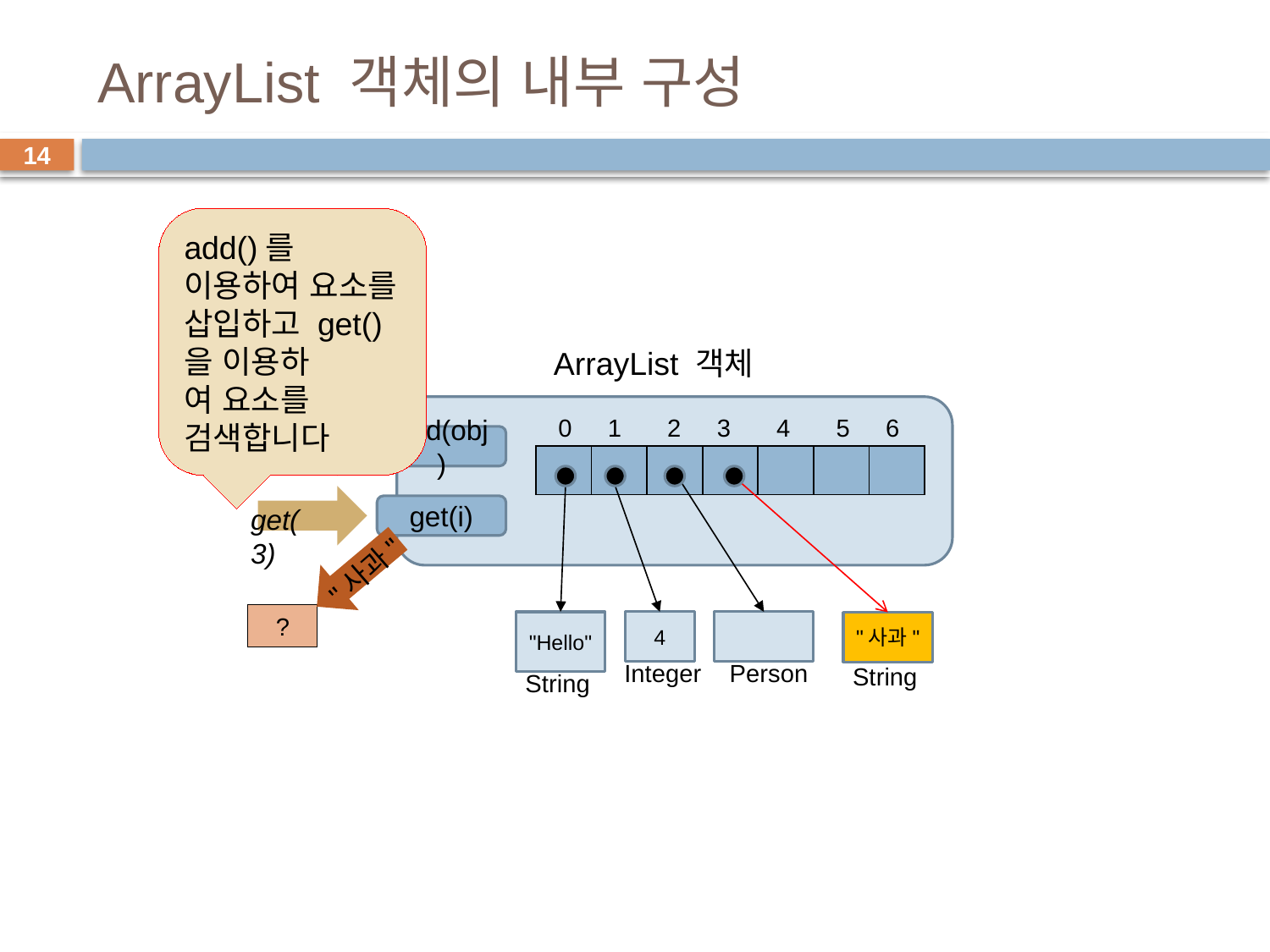

# ArrayList 객체의 내부 구성
14
add()를 이용하여 요소를
삽입하고 get()을 이용하
여 요소를 검색합니다
ArrayList 객체
obj

0
1
2
3
4
5
6

"사과"
add(obj)
|  |  |  |  |  |  |  |
| --- | --- | --- | --- | --- | --- | --- |

get(3)
get(i)

"사과"
?
"Hello"
4

"사과"
Integer
Person
String
String